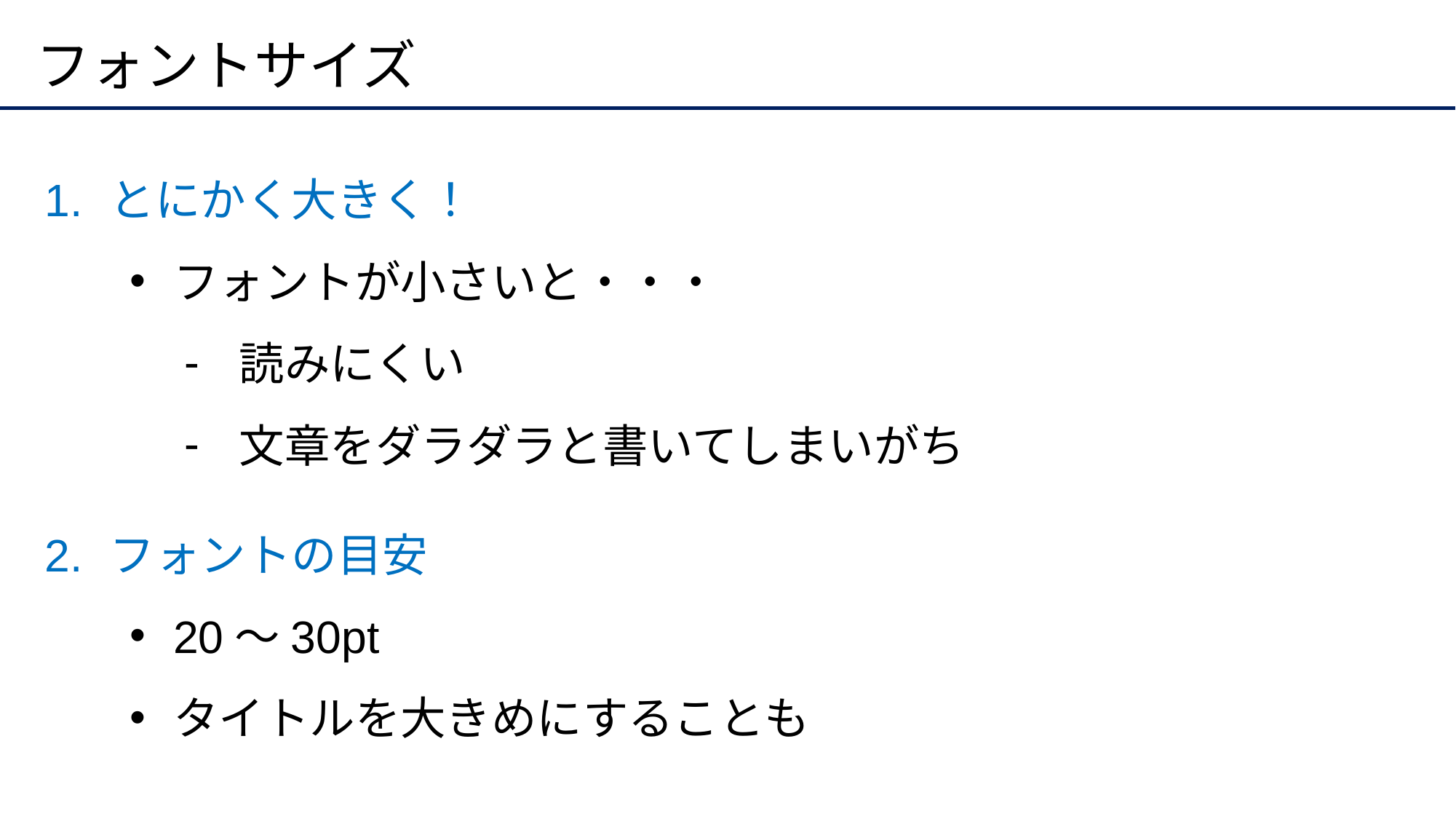

# フォントサイズ
とにかく大きく！
フォントが小さいと・・・
読みにくい
文章をダラダラと書いてしまいがち
フォントの目安
20～30pt
タイトルを大きめにすることも